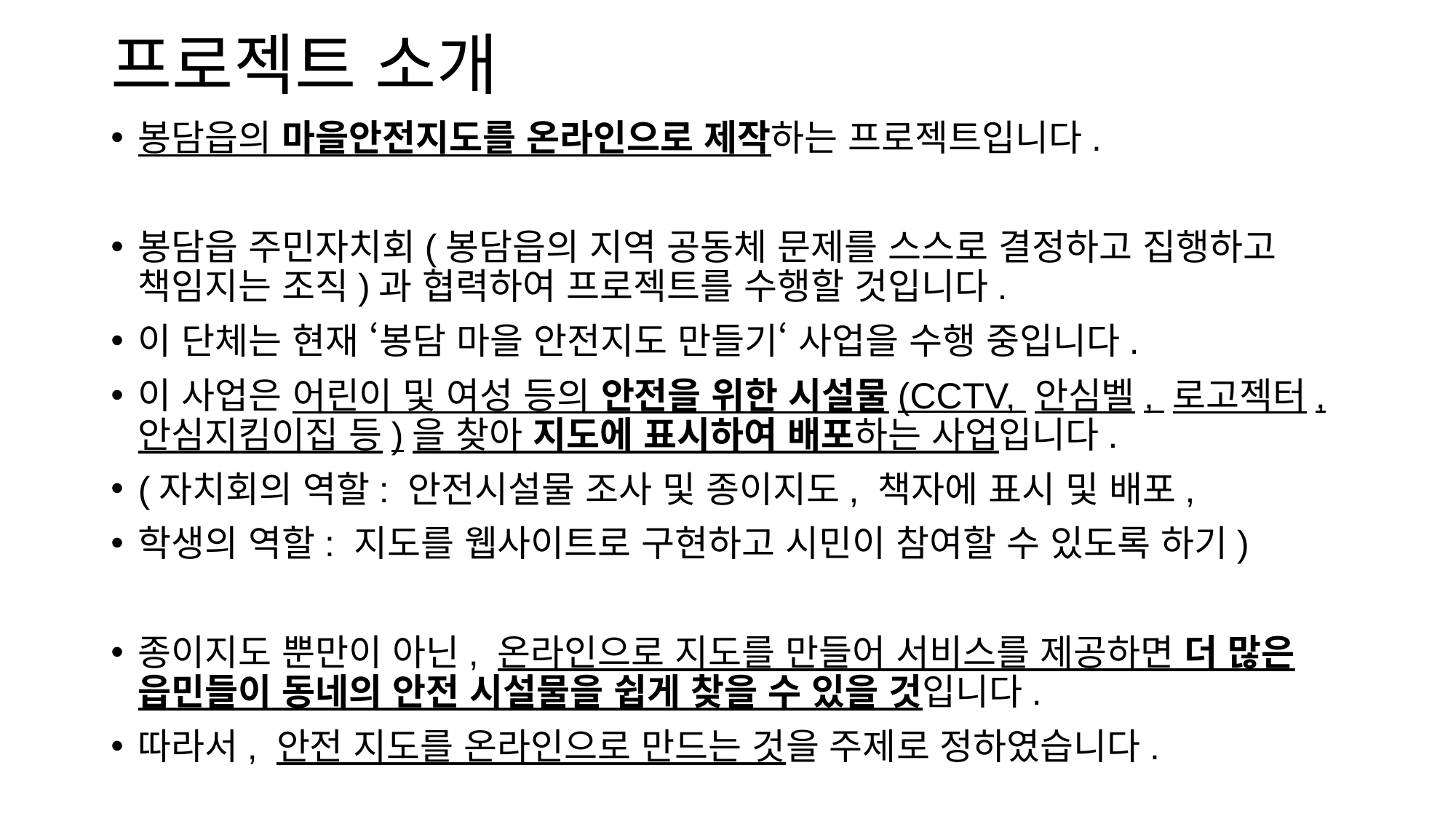

# 프로젝트 소개
봉담읍의 마을안전지도를 온라인으로 제작하는 프로젝트입니다.

봉담읍 주민자치회(봉담읍의 지역 공동체 문제를 스스로 결정하고 집행하고 책임지는 조직)과 협력하여 프로젝트를 수행할 것입니다.
이 단체는 현재 ‘봉담 마을 안전지도 만들기‘ 사업을 수행 중입니다.
이 사업은 어린이 및 여성 등의 안전을 위한 시설물(CCTV, 안심벨, 로고젝터, 안심지킴이집 등)을 찾아 지도에 표시하여 배포하는 사업입니다.
(자치회의 역할: 안전시설물 조사 및 종이지도, 책자에 표시 및 배포,
학생의 역할: 지도를 웹사이트로 구현하고 시민이 참여할 수 있도록 하기)

종이지도 뿐만이 아닌, 온라인으로 지도를 만들어 서비스를 제공하면 더 많은 읍민들이 동네의 안전 시설물을 쉽게 찾을 수 있을 것입니다.
따라서, 안전 지도를 온라인으로 만드는 것을 주제로 정하였습니다.